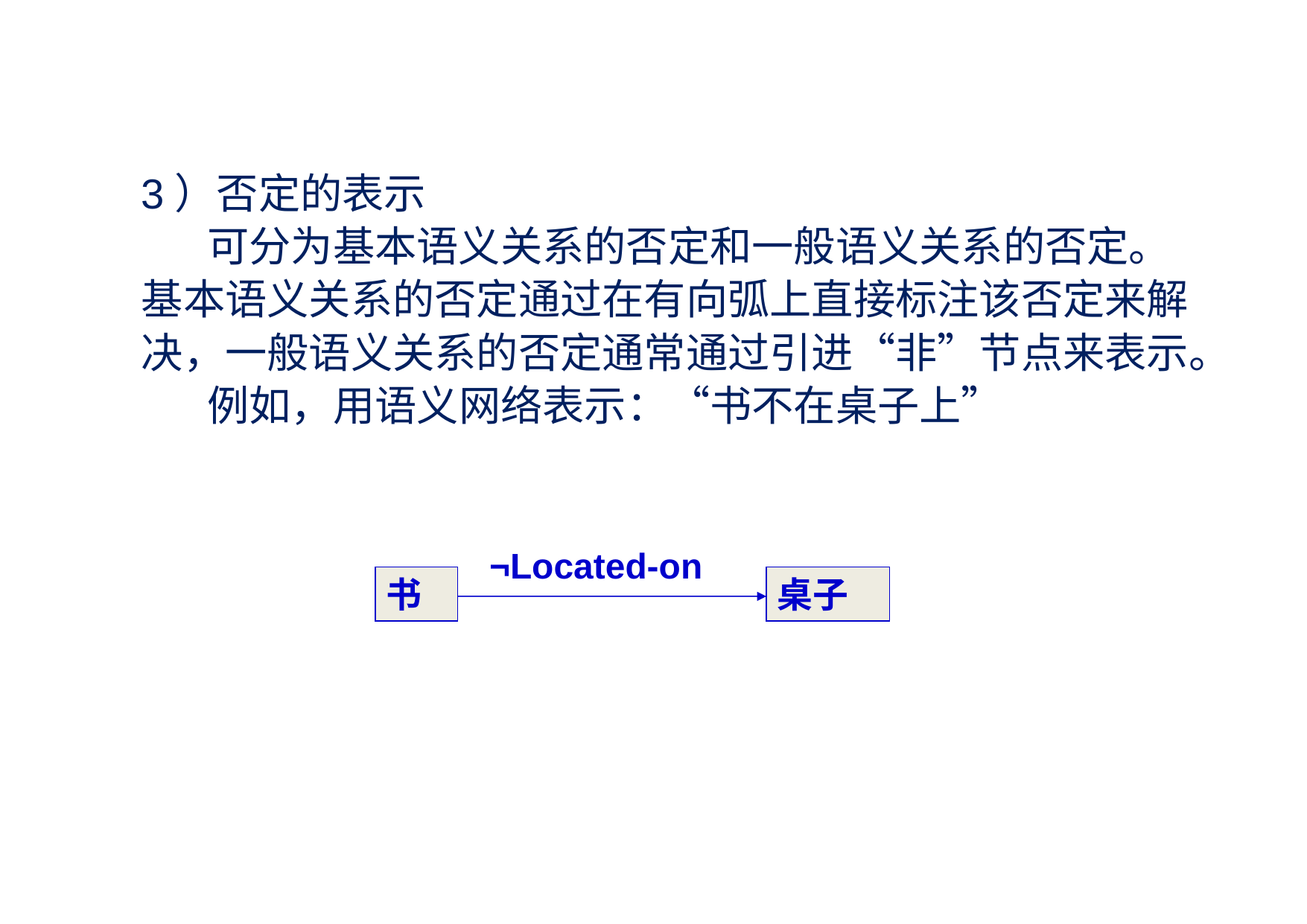

3）否定的表示
      可分为基本语义关系的否定和一般语义关系的否定。
基本语义关系的否定通过在有向弧上直接标注该否定来解决，一般语义关系的否定通常通过引进“非”节点来表示。
      例如，用语义网络表示：“书不在桌子上”

¬Located-on
书
桌子

91